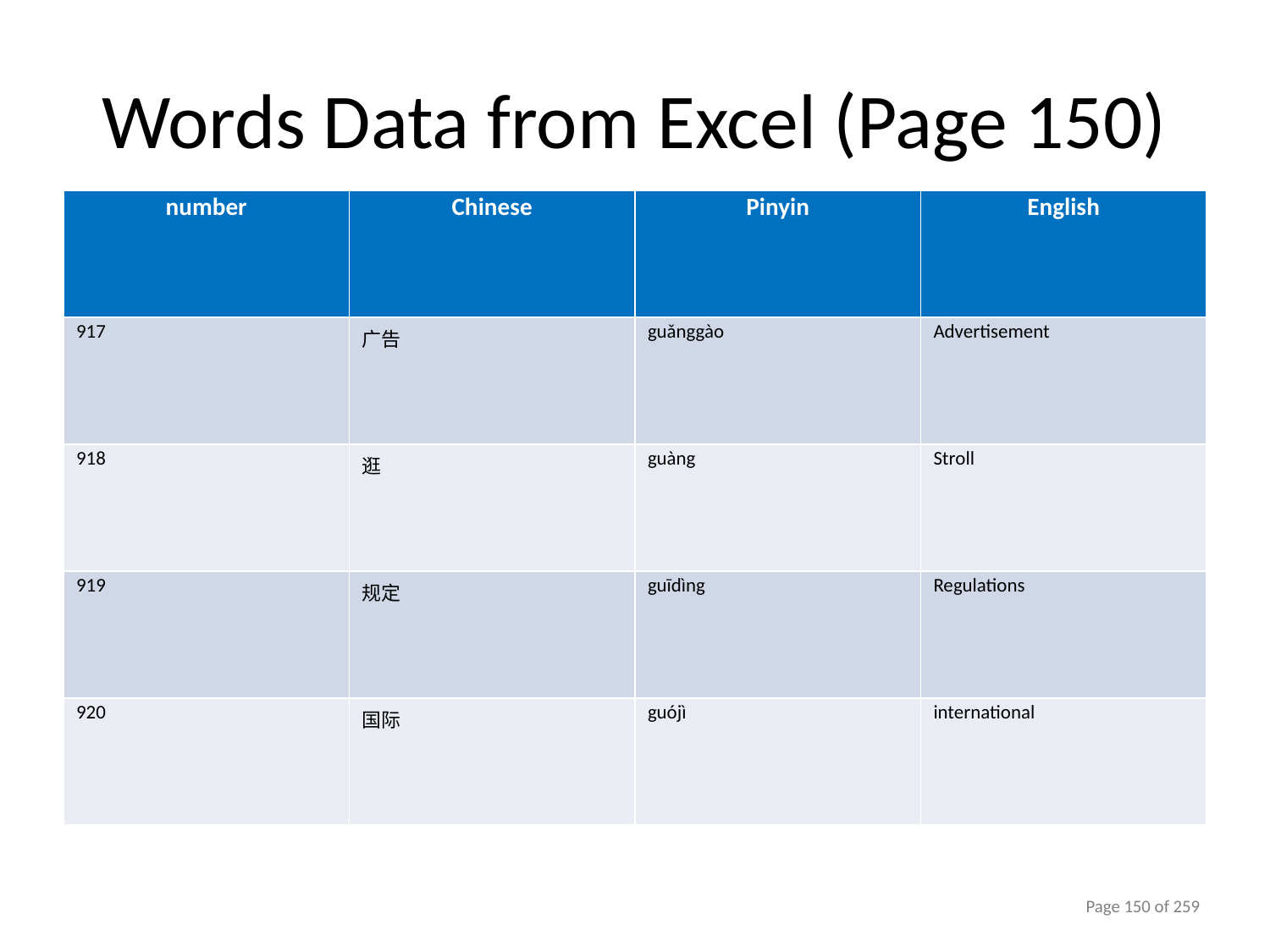

# Words Data from Excel (Page 150)
| number | Chinese | Pinyin | English |
| --- | --- | --- | --- |
| 917 | 广告 | guǎnggào | Advertisement |
| 918 | 逛 | guàng | Stroll |
| 919 | 规定 | guīdìng | Regulations |
| 920 | 国际 | guójì | international |

Page 150 of 259